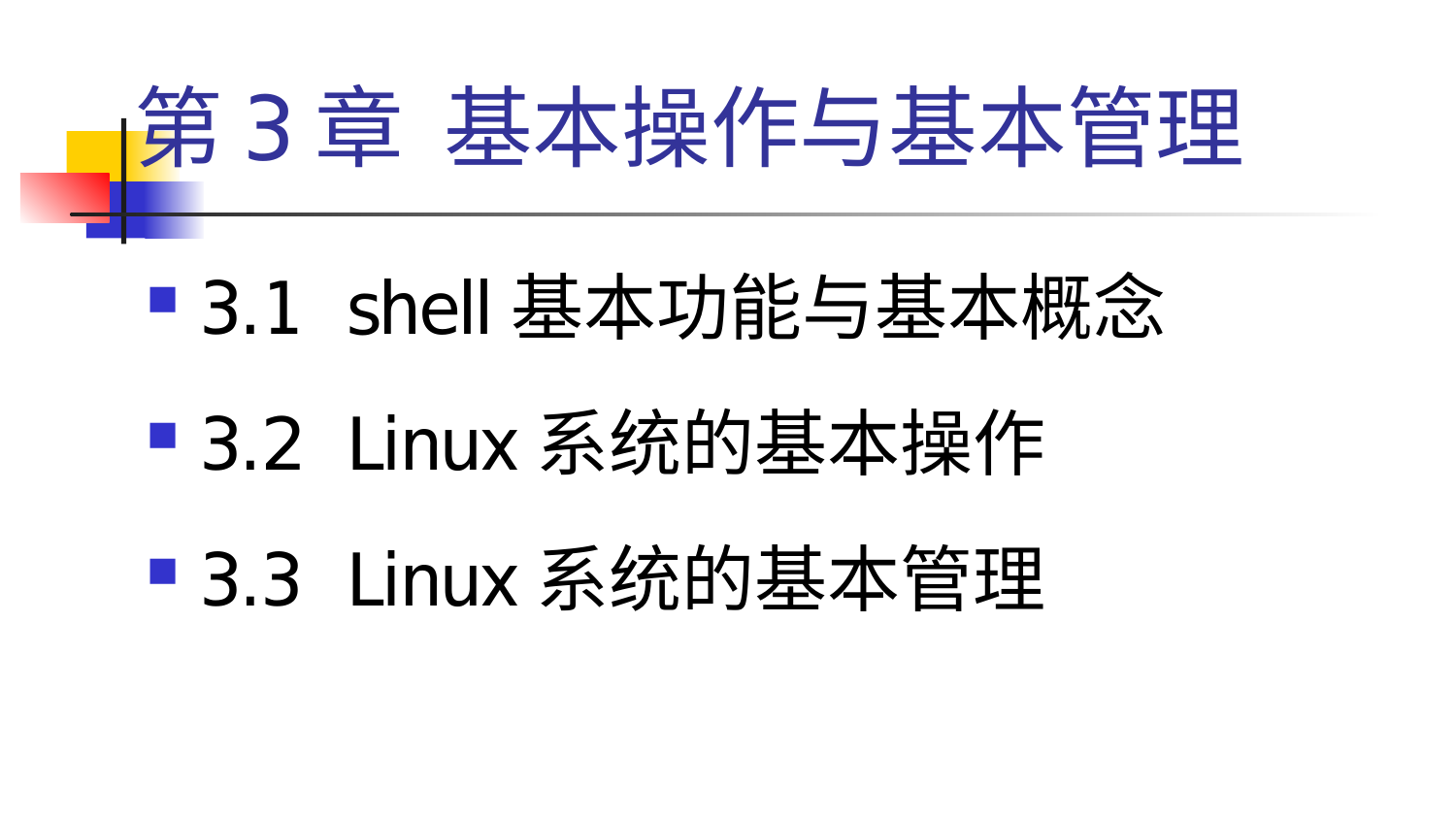

# 第3章  基本操作与基本管理
3.1  shell基本功能与基本概念
3.2  Linux系统的基本操作
3.3  Linux系统的基本管理